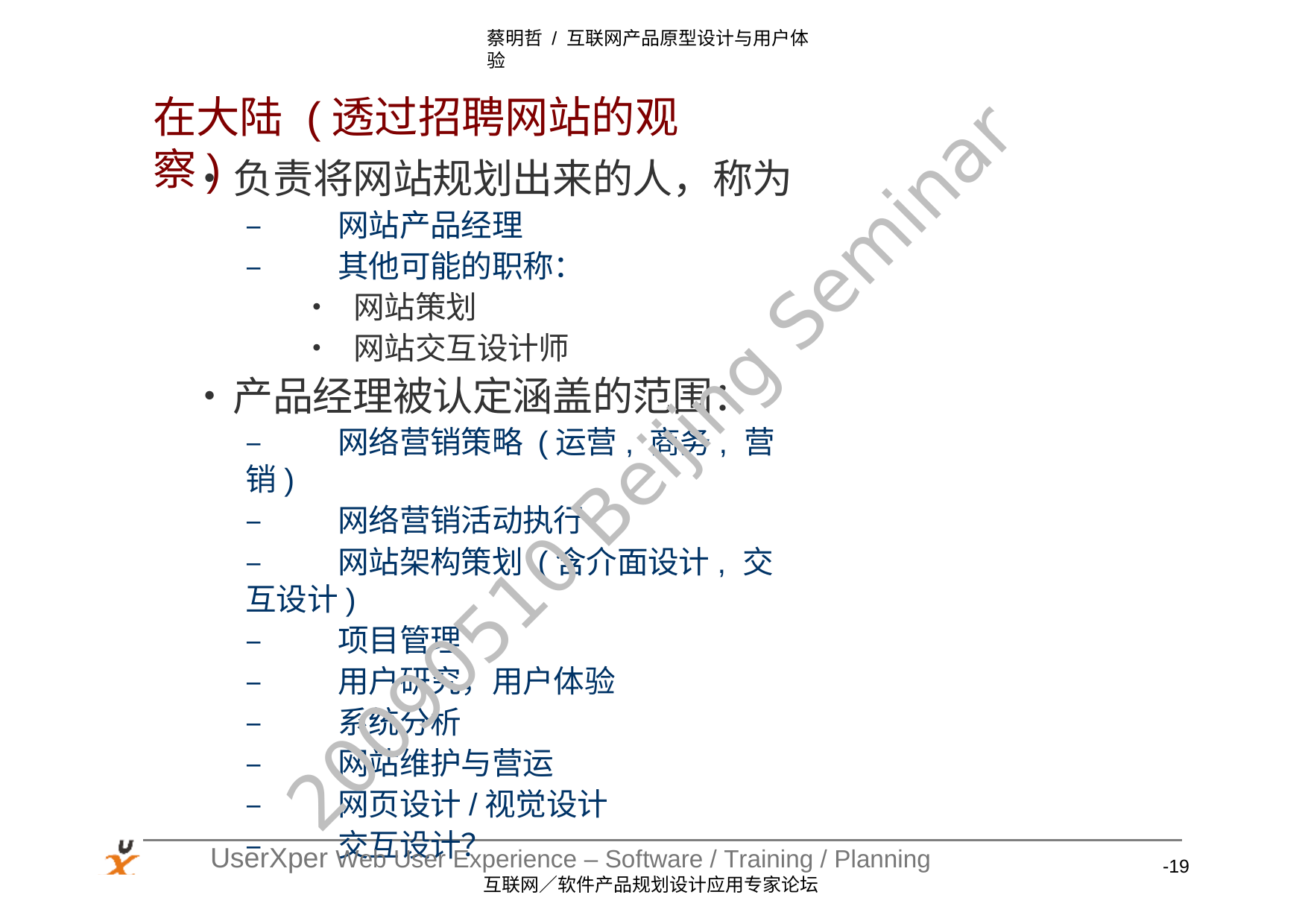

蔡明哲 / 互联网产品原型设计与用户体验
在大陆	(透过招聘网站的观察)
•	负责将网站规划出来的人，称为
–	网站产品经理
–	其他可能的职称：
•  网站策划
•  网站交互设计师
•	产品经理被认定涵盖的范围：
–	网络营销策略 (运营, 商务, 营销)
–	网络营销活动执行
–	网站架构策划 (含介面设计, 交互设计)
–	项目管理
–	用户研究，用户体验
–	系统分析
–	网站维护与营运
–	网页设计/视觉设计
–	交互设计？
20090510 Beijing Seminar

UserXper Web User Experience – Software / Training / Planning
互联网／软件产品规划设计应用专家论坛
-19